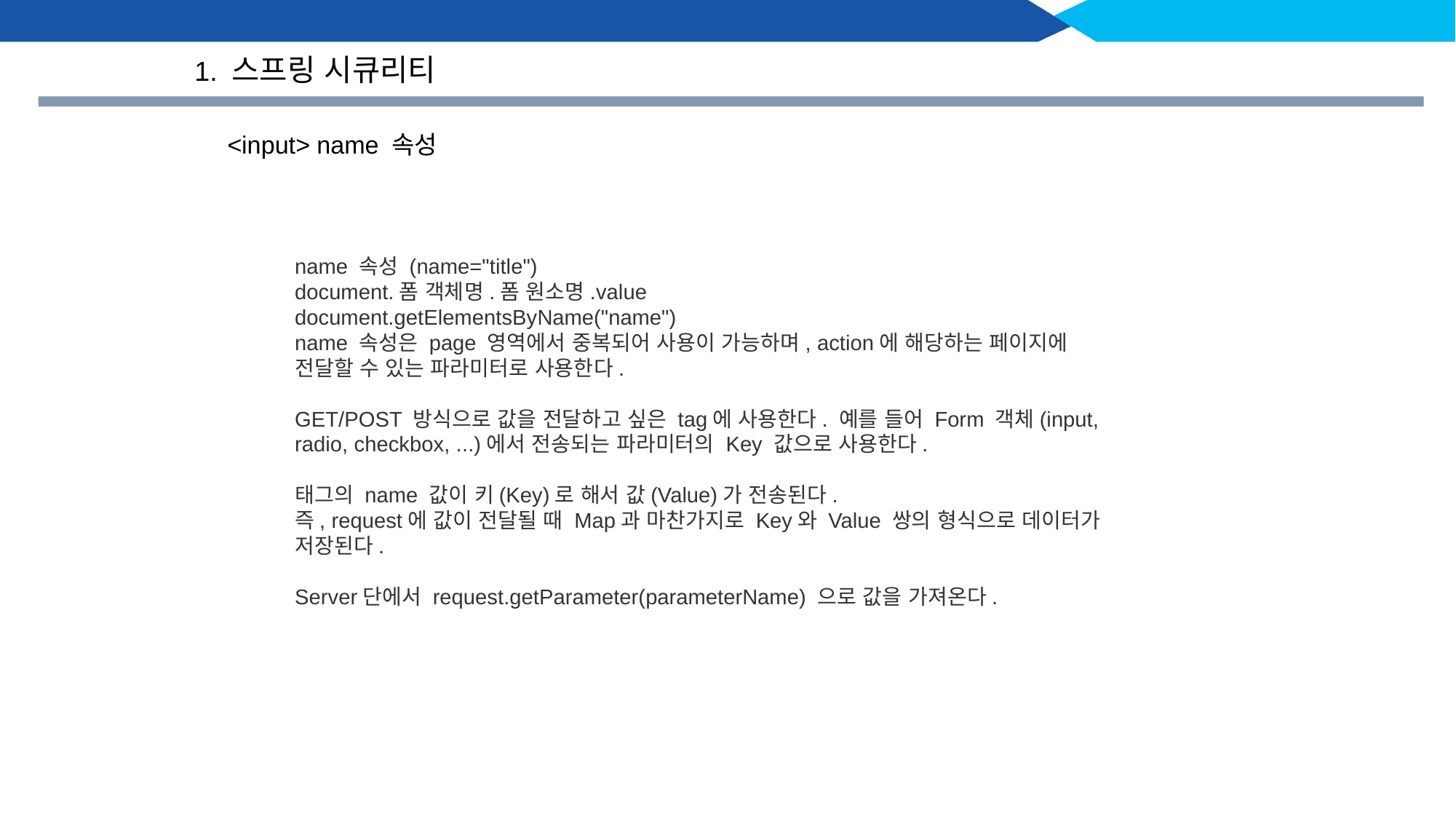

1. 스프링 시큐리티
<input> name 속성
name 속성 (name="title")
document.폼 객체명.폼 원소명.value
document.getElementsByName("name")
name 속성은 page 영역에서 중복되어 사용이 가능하며, action에 해당하는 페이지에 전달할 수 있는 파라미터로 사용한다.

GET/POST 방식으로 값을 전달하고 싶은 tag에 사용한다. 예를 들어 Form 객체(input, radio, checkbox, ...)에서 전송되는 파라미터의 Key 값으로 사용한다.

태그의 name 값이 키(Key)로 해서 값(Value)가 전송된다.
즉, request에 값이 전달될 때 Map과 마찬가지로 Key와 Value 쌍의 형식으로 데이터가 저장된다.

Server단에서 request.getParameter(parameterName) 으로 값을 가져온다.